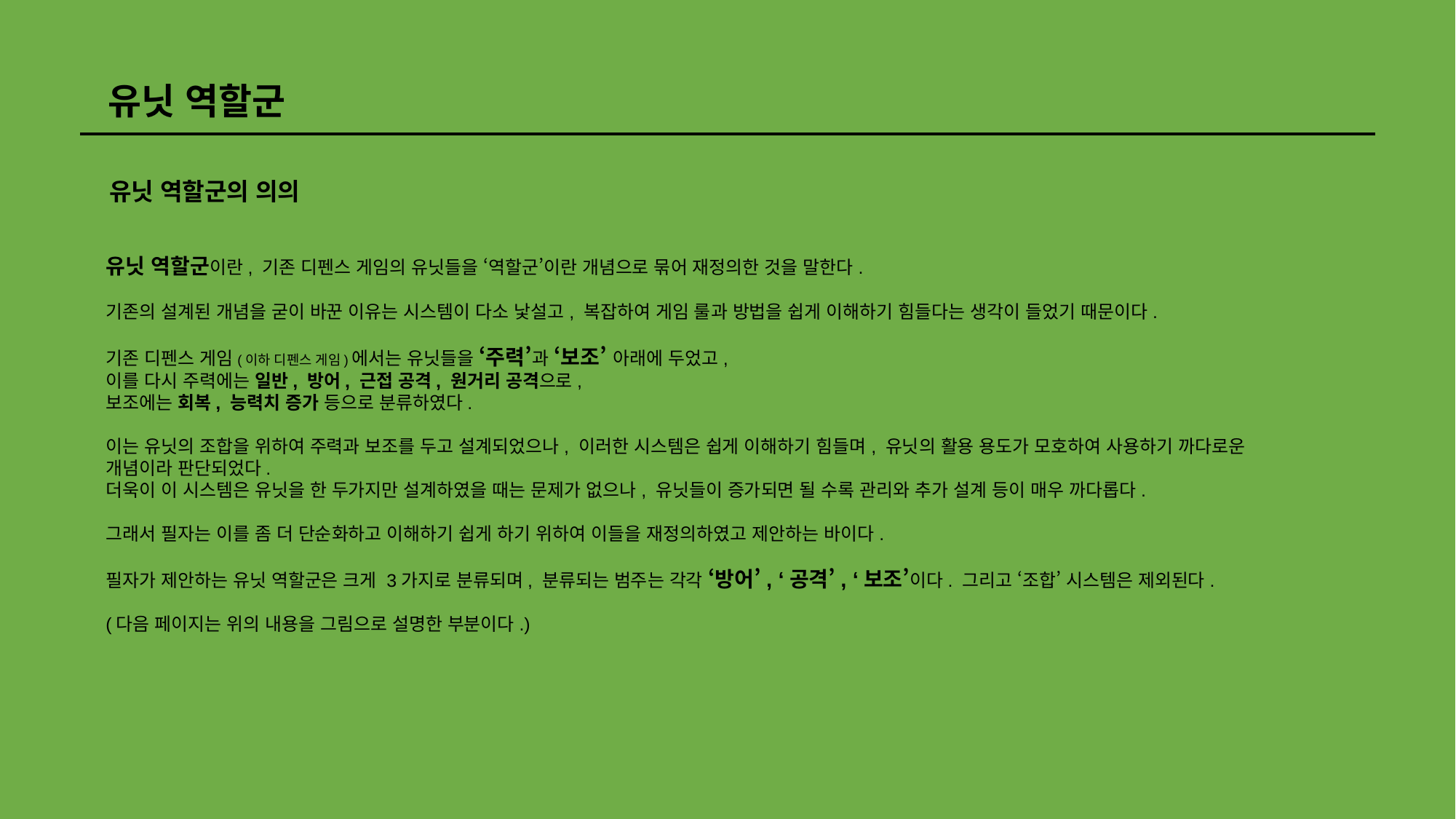

유닛 역할군
유닛 역할군의 의의
유닛 역할군이란, 기존 디펜스 게임의 유닛들을 ‘역할군’이란 개념으로 묶어 재정의한 것을 말한다.

기존의 설계된 개념을 굳이 바꾼 이유는 시스템이 다소 낯설고, 복잡하여 게임 룰과 방법을 쉽게 이해하기 힘들다는 생각이 들었기 때문이다.

기존 디펜스 게임(이하 디펜스 게임)에서는 유닛들을 ‘주력’과 ‘보조’ 아래에 두었고,
이를 다시 주력에는 일반, 방어, 근접 공격, 원거리 공격으로,
보조에는 회복, 능력치 증가 등으로 분류하였다.

이는 유닛의 조합을 위하여 주력과 보조를 두고 설계되었으나, 이러한 시스템은 쉽게 이해하기 힘들며, 유닛의 활용 용도가 모호하여 사용하기 까다로운 개념이라 판단되었다.
더욱이 이 시스템은 유닛을 한 두가지만 설계하였을 때는 문제가 없으나, 유닛들이 증가되면 될 수록 관리와 추가 설계 등이 매우 까다롭다.

그래서 필자는 이를 좀 더 단순화하고 이해하기 쉽게 하기 위하여 이들을 재정의하였고 제안하는 바이다.

필자가 제안하는 유닛 역할군은 크게 3가지로 분류되며, 분류되는 범주는 각각 ‘방어’, ‘공격’, ‘보조’이다. 그리고 ‘조합’ 시스템은 제외된다.

(다음 페이지는 위의 내용을 그림으로 설명한 부분이다.)